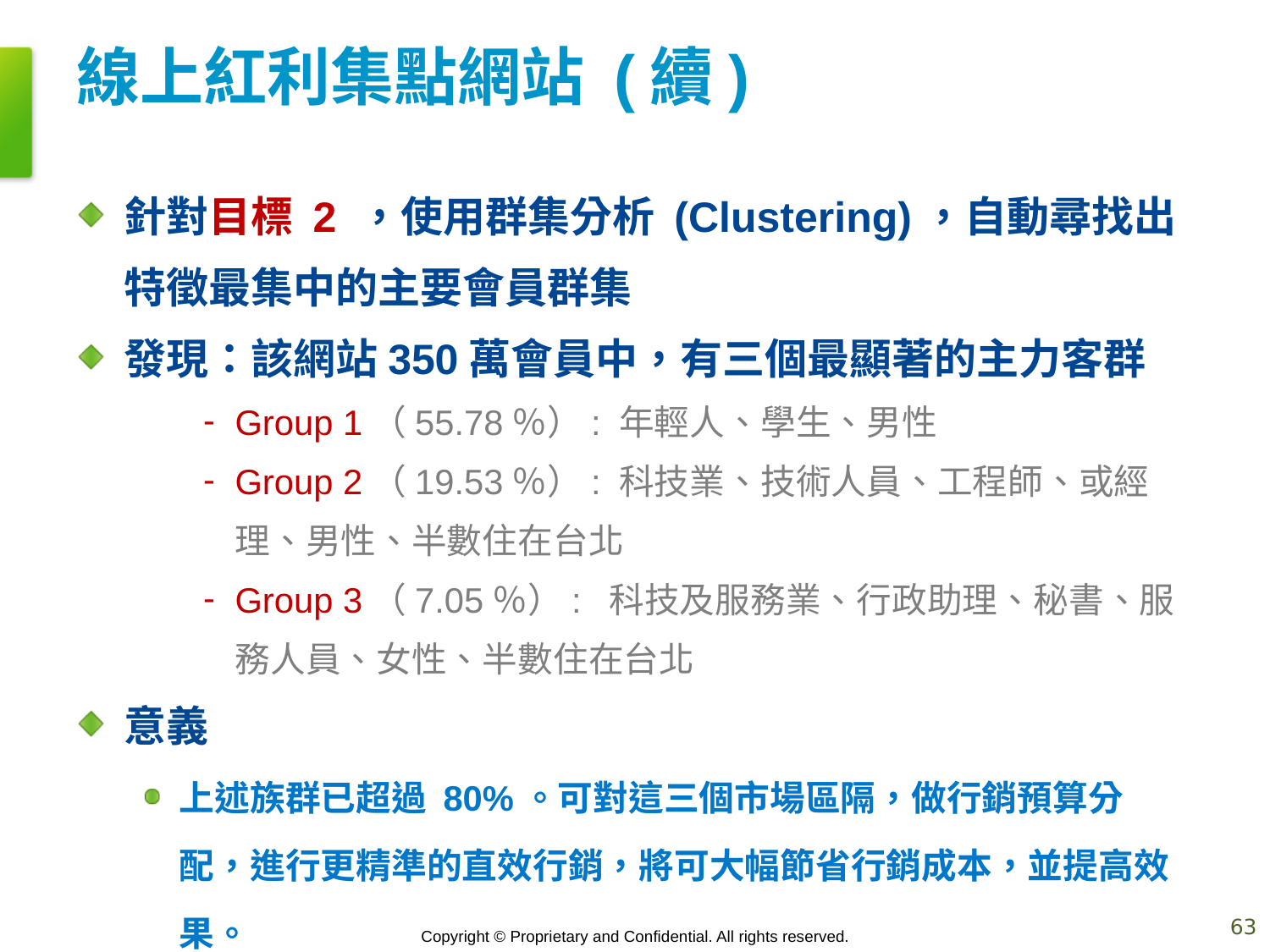

# 線上紅利集點網站 (續)
針對目標 2 ，使用群集分析 (Clustering)，自動尋找出特徵最集中的主要會員群集
發現：該網站350萬會員中，有三個最顯著的主力客群
Group 1（55.78％）: 年輕人、學生、男性
Group 2（19.53％）: 科技業、技術人員、工程師、或經理、男性、半數住在台北
Group 3（7.05％）:  科技及服務業、行政助理、秘書、服務人員、女性、半數住在台北
意義
上述族群已超過 80%。可對這三個市場區隔，做行銷預算分配，進行更精準的直效行銷，將可大幅節省行銷成本，並提高效果。
63